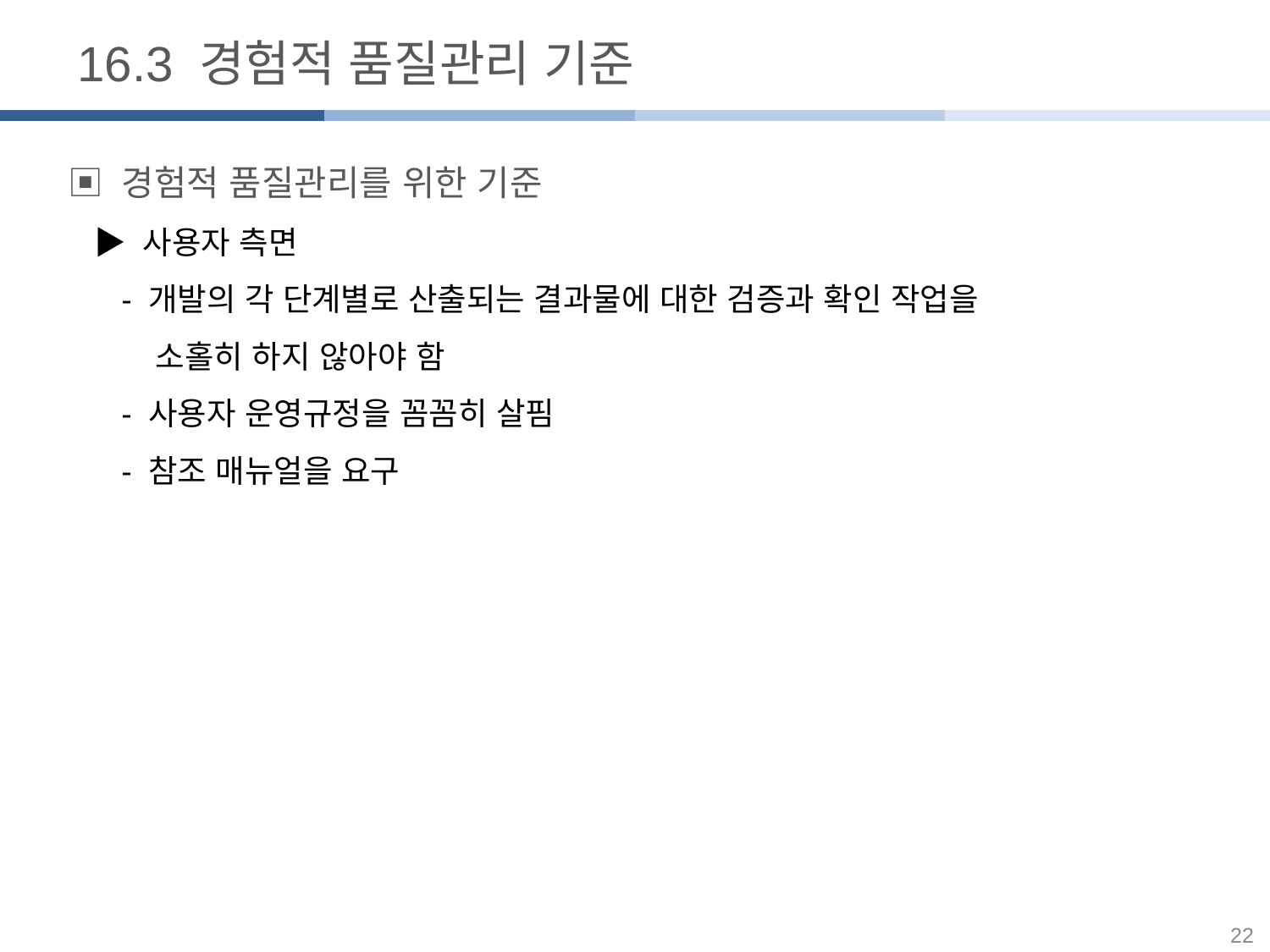

16.3 경험적 품질관리 기준
▣ 경험적 품질관리를 위한 기준
   ▶ 사용자 측면
      - 개발의 각 단계별로 산출되는 결과물에 대한 검증과 확인 작업을
         소홀히 하지 않아야 함
      - 사용자 운영규정을 꼼꼼히 살핌
      - 참조 매뉴얼을 요구
22